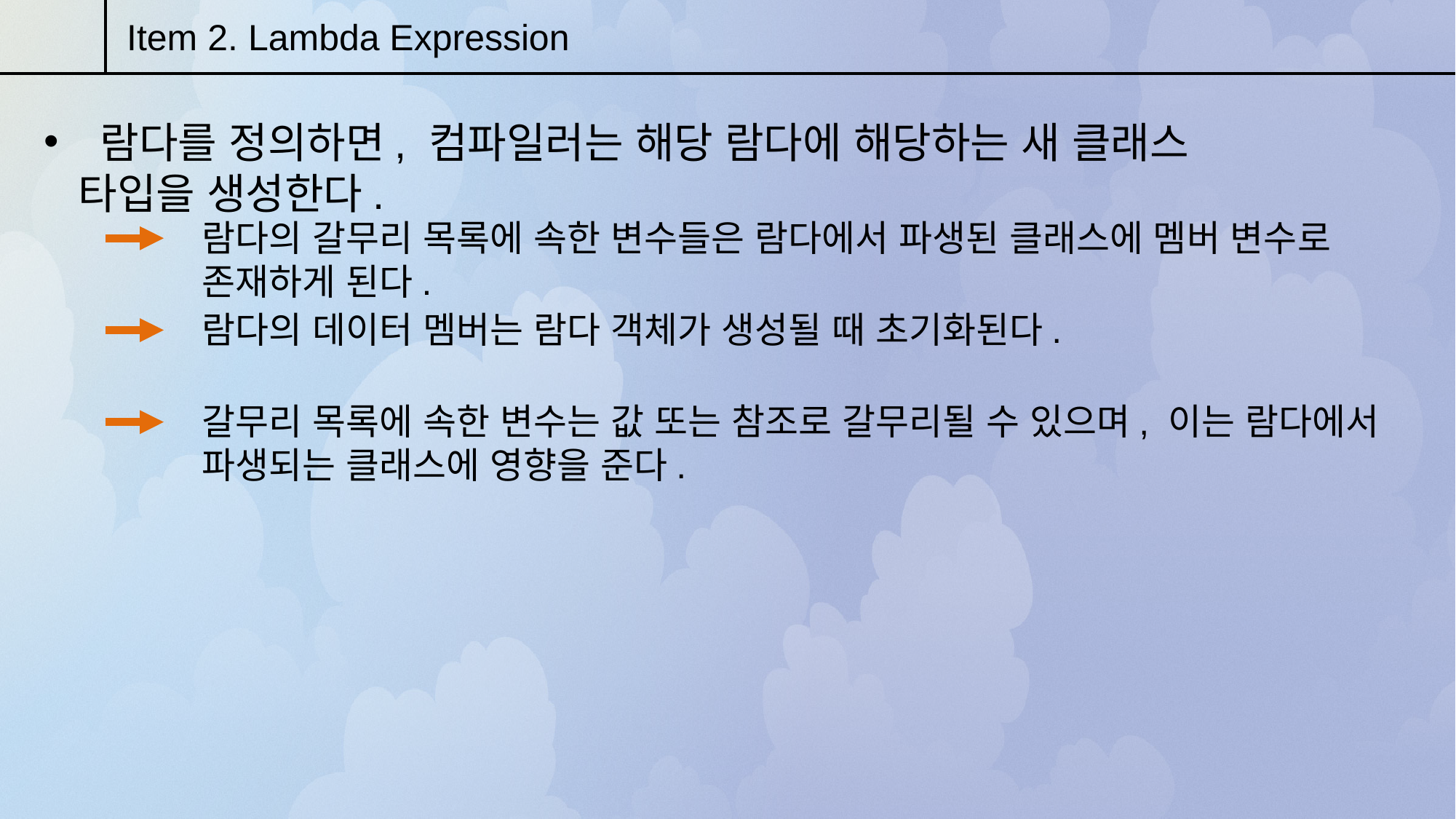

Item 2. Lambda Expression
 람다를 정의하면, 컴파일러는 해당 람다에 해당하는 새 클래스 타입을 생성한다.
람다의 갈무리 목록에 속한 변수들은 람다에서 파생된 클래스에 멤버 변수로 존재하게 된다.
람다의 데이터 멤버는 람다 객체가 생성될 때 초기화된다.
갈무리 목록에 속한 변수는 값 또는 참조로 갈무리될 수 있으며, 이는 람다에서 파생되는 클래스에 영향을 준다.